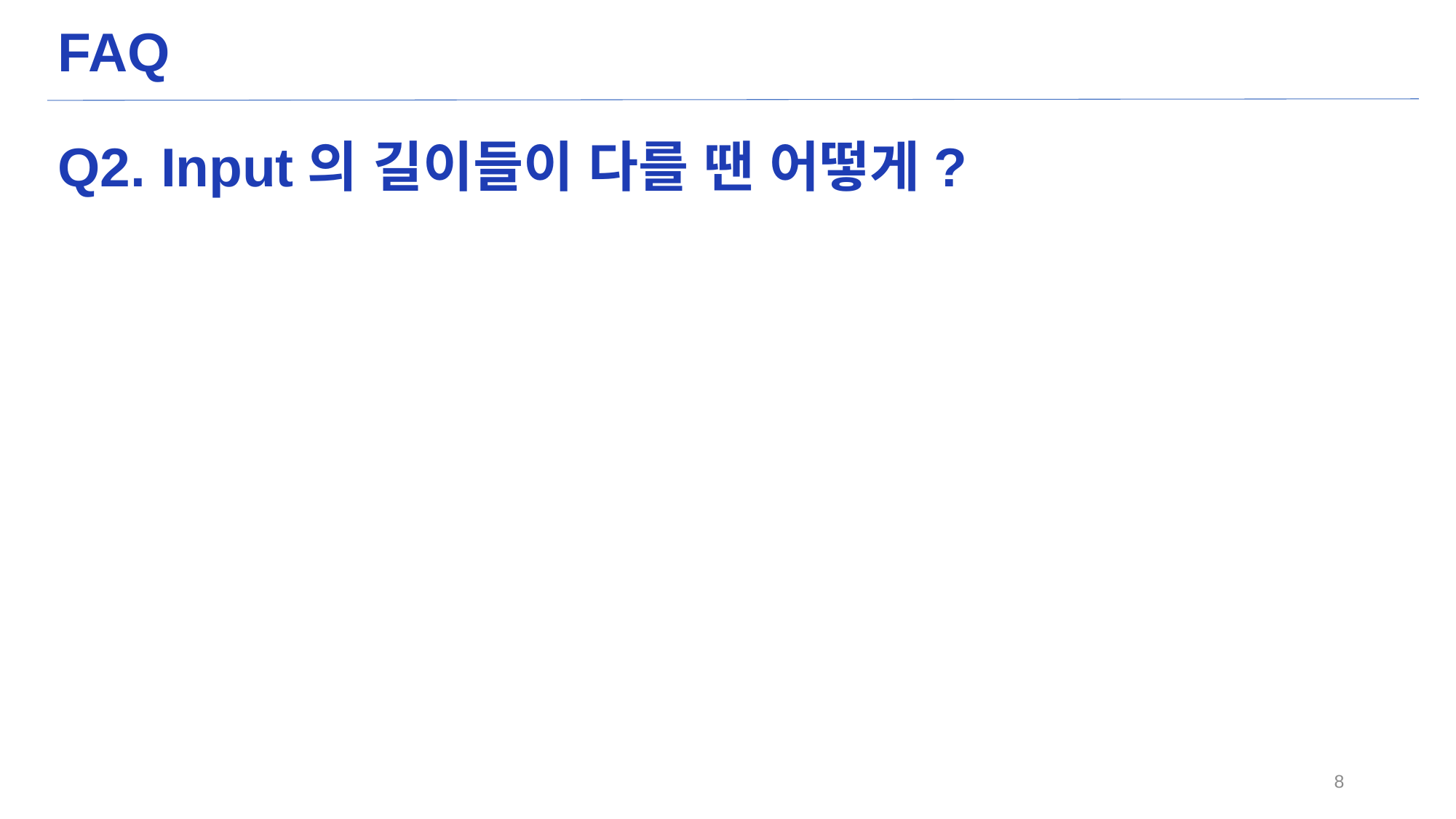

# FAQ
Q2. Input의 길이들이 다를 땐 어떻게?
8